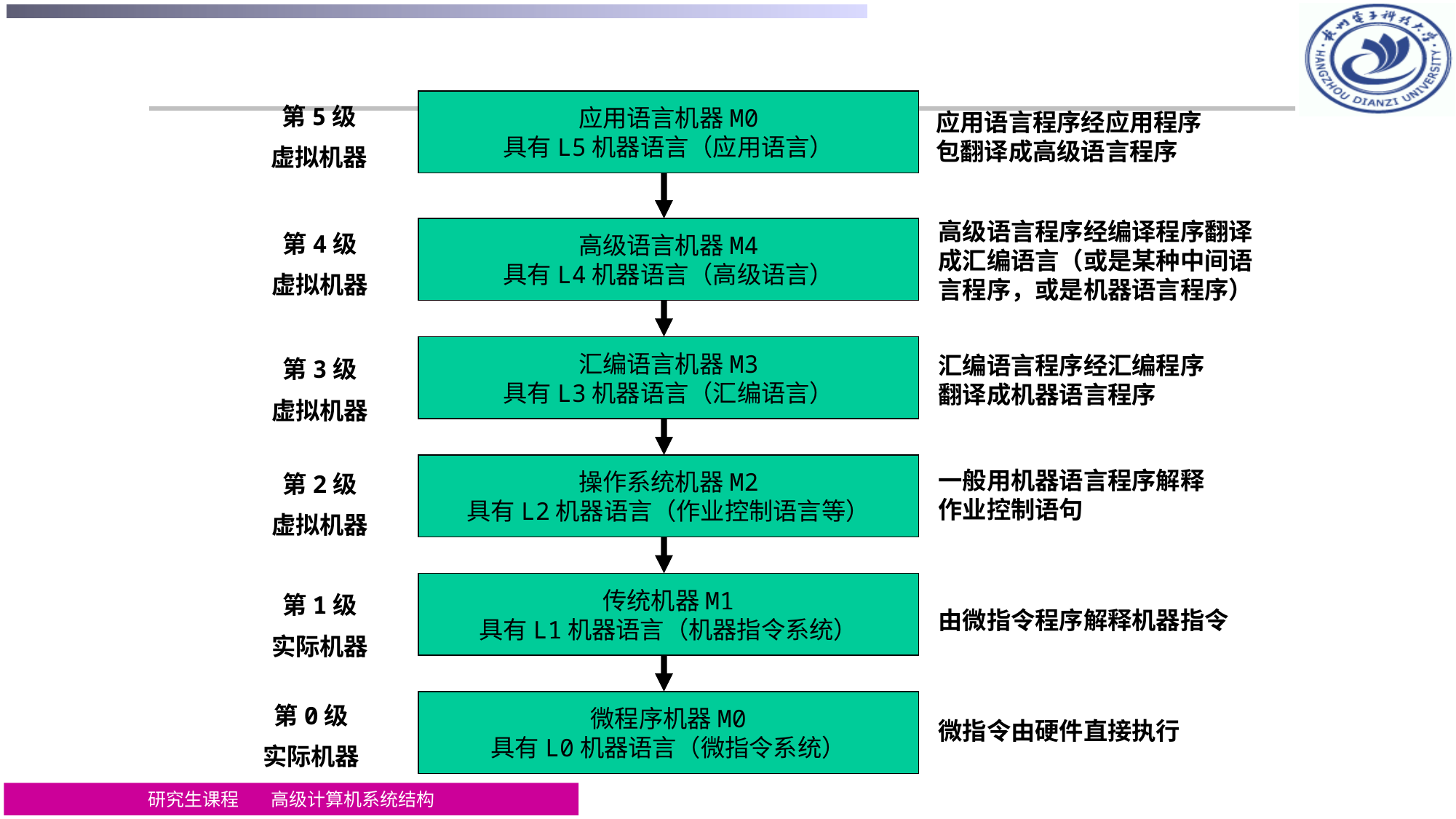

应用语言机器M0
具有L5机器语言（应用语言）
第5级
虚拟机器
应用语言程序经应用程序包翻译成高级语言程序

高级语言程序经编译程序翻译成汇编语言（或是某种中间语言程序，或是机器语言程序）
高级语言机器M4
具有L4机器语言（高级语言）
第4级
虚拟机器

汇编语言机器M3
具有L3机器语言（汇编语言）
汇编语言程序经汇编程序翻译成机器语言程序
第3级
虚拟机器

操作系统机器M2
具有L2机器语言（作业控制语言等）
一般用机器语言程序解释作业控制语句
第2级
虚拟机器

传统机器M1
具有L1机器语言（机器指令系统）
第1级
实际机器
由微指令程序解释机器指令

微程序机器M0
具有L0机器语言（微指令系统）
第0级
实际机器
微指令由硬件直接执行